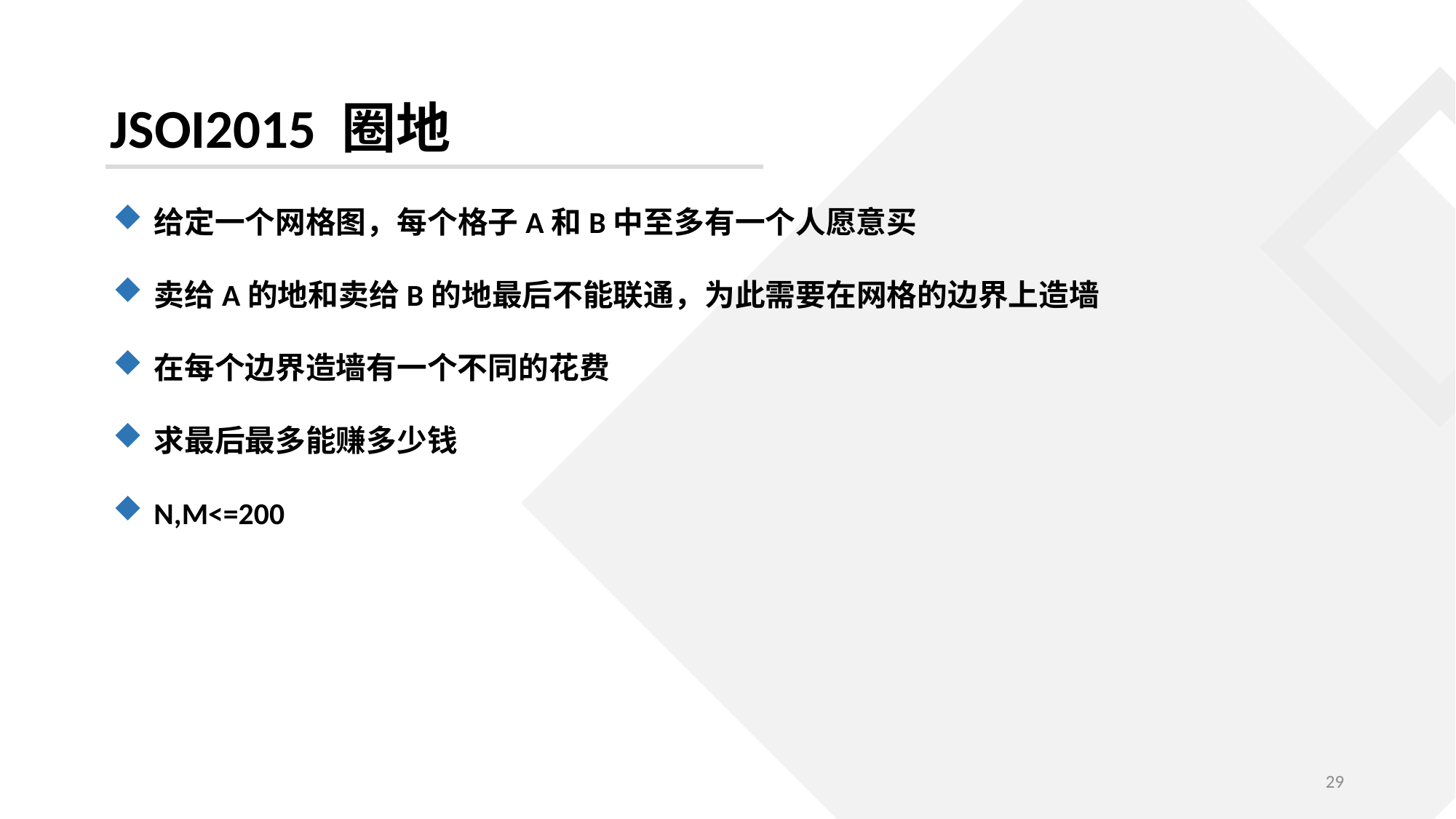

JSOI2015 圈地
给定一个网格图，每个格子A和B中至多有一个人愿意买

卖给A的地和卖给B的地最后不能联通，为此需要在网格的边界上造墙

在每个边界造墙有一个不同的花费

求最后最多能赚多少钱

N,M<=200
29